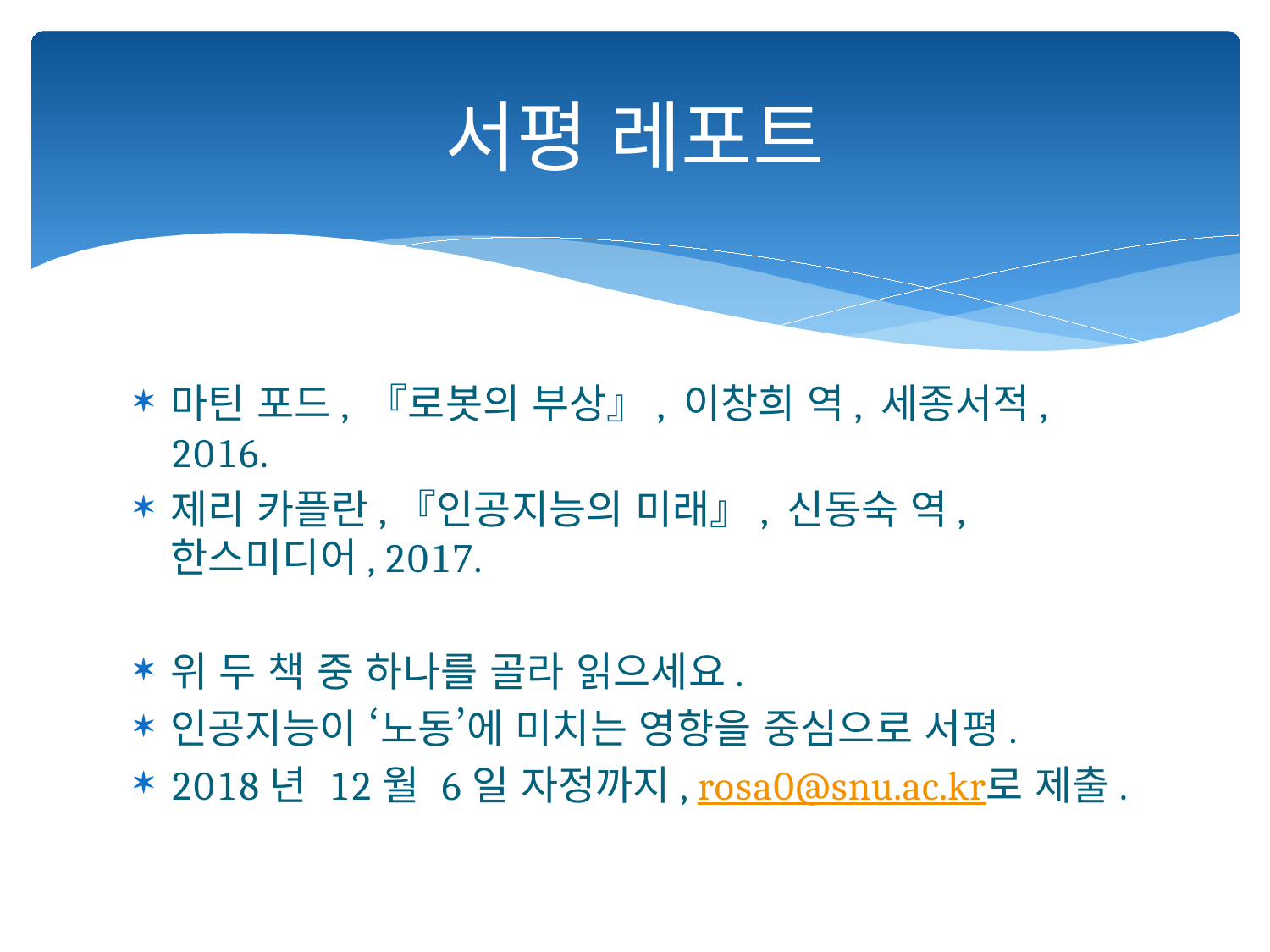

# 서평 레포트
마틴 포드, 『로봇의 부상』, 이창희 역, 세종서적, 2016.
제리 카플란,『인공지능의 미래』, 신동숙 역, 한스미디어, 2017.

위 두 책 중 하나를 골라 읽으세요.
인공지능이 ‘노동’에 미치는 영향을 중심으로 서평.
2018년 12월 6일 자정까지, rosa0@snu.ac.kr로 제출.